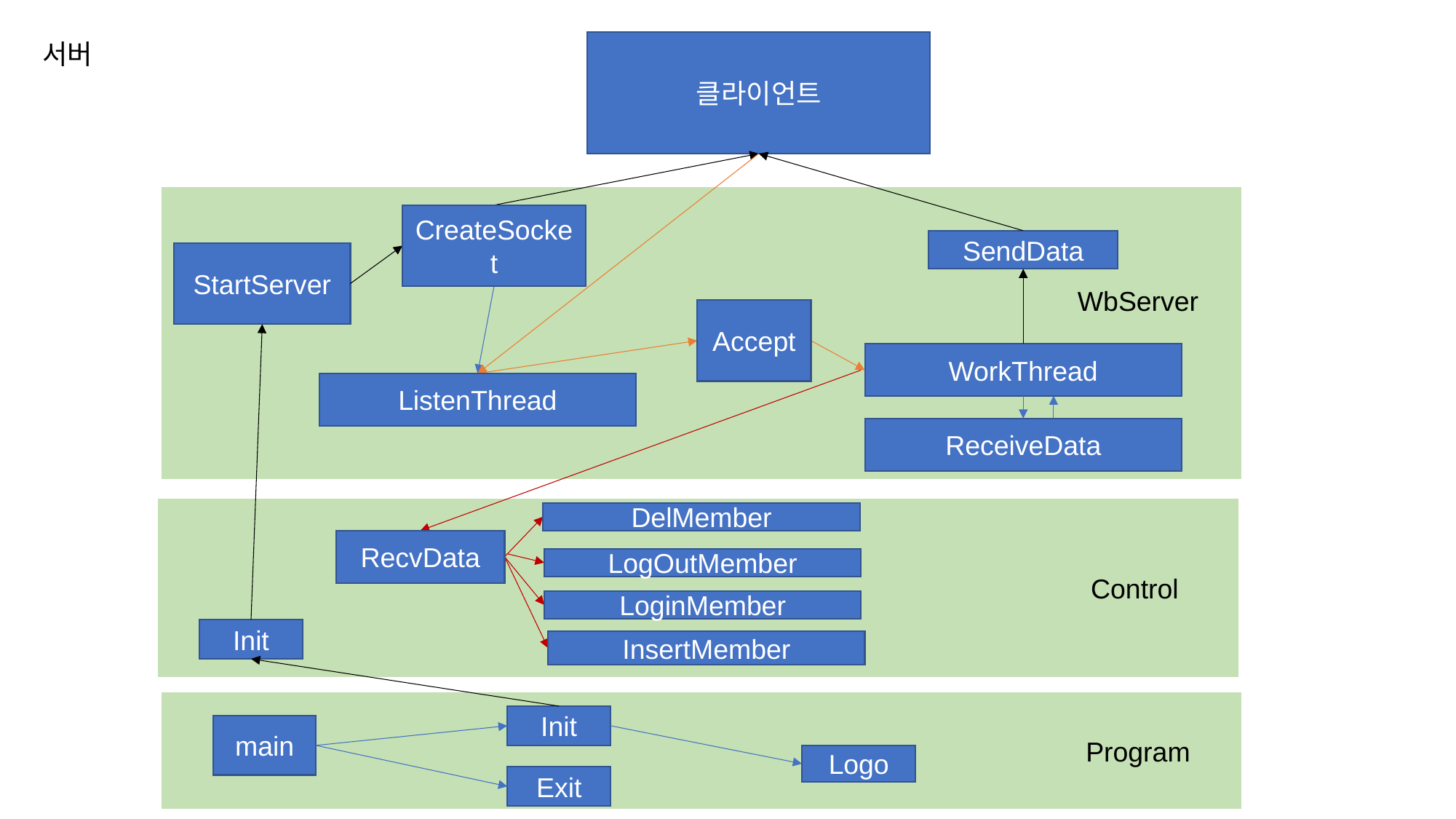

서버
클라이언트
																	WbServer

CreateSocket
SendData
StartServer
Accept
WorkThread
ListenThread
ReceiveData
								Control
DelMember
RecvData
LogOutMember
LoginMember
Init
InsertMember
								Program
Init
main
Logo
Exit